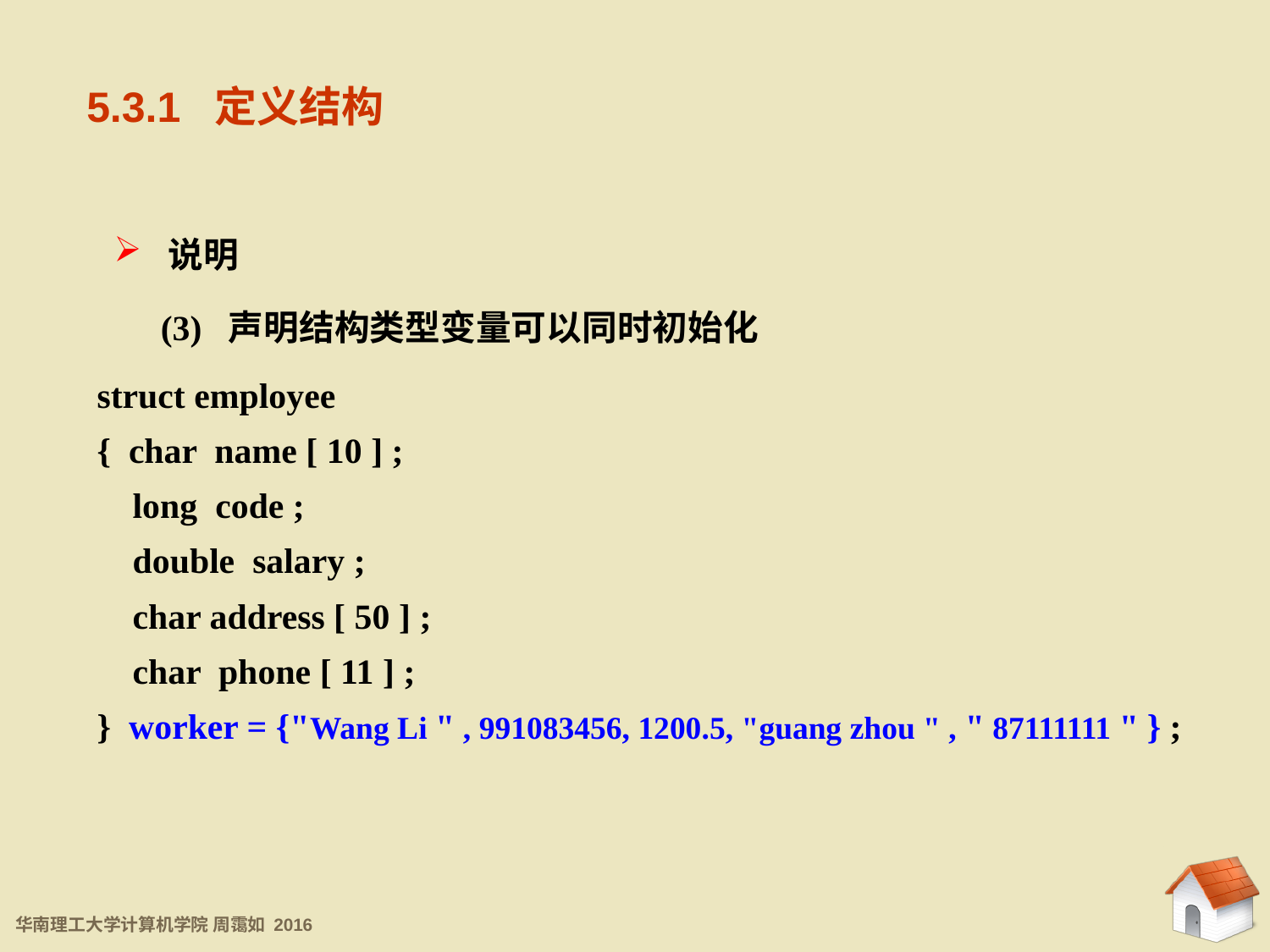

5.3.1  定义结构
  说明
(3)  声明结构类型变量可以同时初始化
struct employee
{  char  name [ 10 ] ;
    long  code ;
    double  salary ;
    char address [ 50 ] ;
    char  phone [ 11 ] ;
}  worker = {"Wang Li " , 991083456, 1200.5, "guang zhou " , " 87111111 " } ;